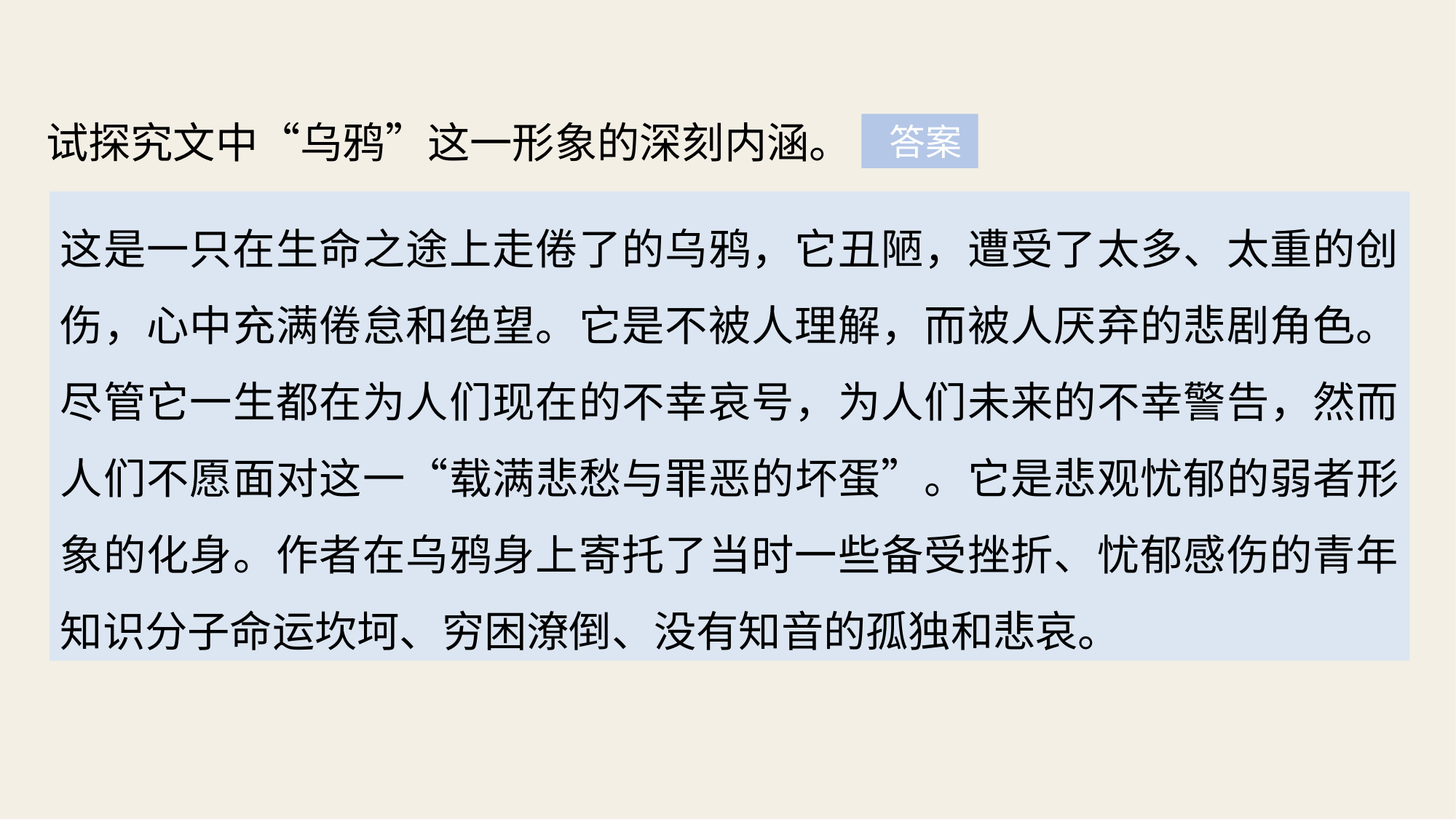

试探究文中“乌鸦”这一形象的深刻内涵。
 答案
这是一只在生命之途上走倦了的乌鸦，它丑陋，遭受了太多、太重的创伤，心中充满倦怠和绝望。它是不被人理解，而被人厌弃的悲剧角色。尽管它一生都在为人们现在的不幸哀号，为人们未来的不幸警告，然而人们不愿面对这一“载满悲愁与罪恶的坏蛋”。它是悲观忧郁的弱者形象的化身。作者在乌鸦身上寄托了当时一些备受挫折、忧郁感伤的青年知识分子命运坎坷、穷困潦倒、没有知音的孤独和悲哀。